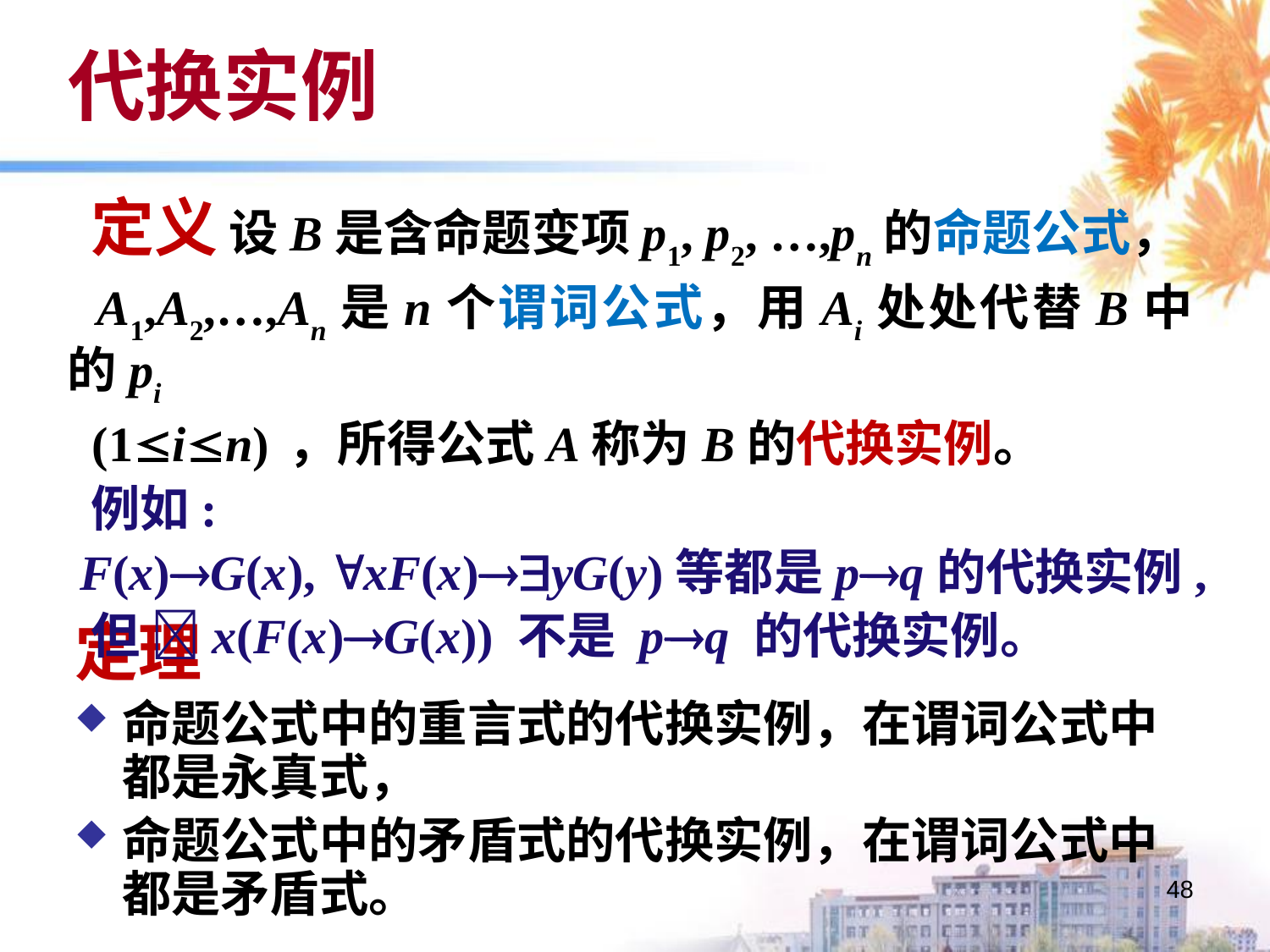

# 代换实例
 定义 设B是含命题变项p1, p2, …,pn的命题公式，
  A1,A2,…,An是n个谓词公式，用Ai处处代替B中的pi
  (1≤i≤n) ，所得公式A称为B的代换实例。
 例如:
 F(x)→G(x), ∀xF(x)→∃yG(y)等都是p→q的代换实例,
 但 ∀x(F(x)→G(x)) 不是 p→q 的代换实例。

定理
命题公式中的重言式的代换实例，在谓词公式中都是永真式，
命题公式中的矛盾式的代换实例，在谓词公式中都是矛盾式。
48